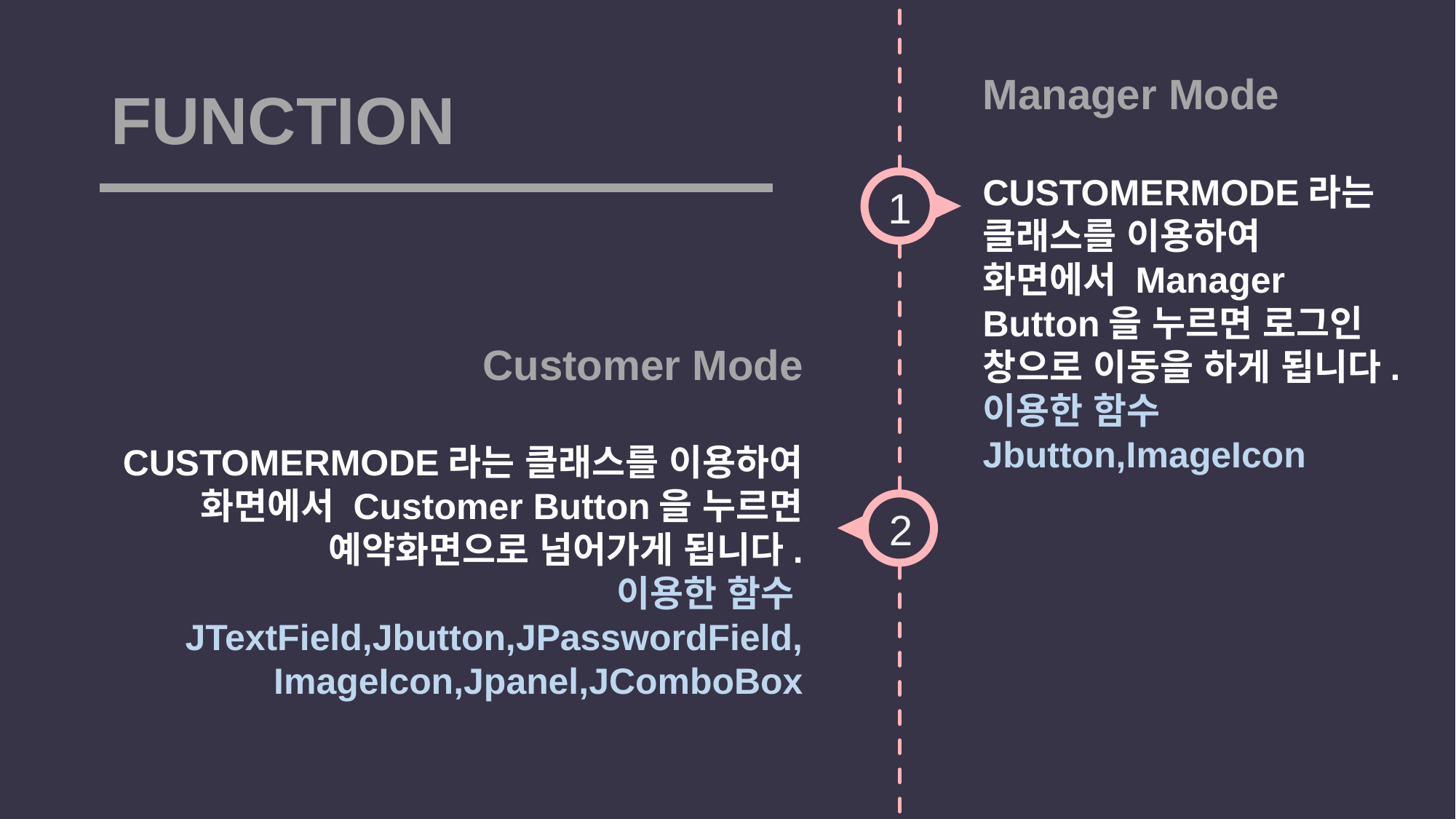

# FUNCTION
Manager Mode

CUSTOMERMODE라는 클래스를 이용하여 화면에서 Manager Button을 누르면 로그인 창으로 이동을 하게 됩니다.
이용한 함수
Jbutton,ImageIcon

1

Customer Mode

CUSTOMERMODE라는 클래스를 이용하여 화면에서 Customer Button을 누르면 예약화면으로 넘어가게 됩니다.
이용한 함수JTextField,Jbutton,JPasswordField, ImageIcon,Jpanel,JComboBox

2